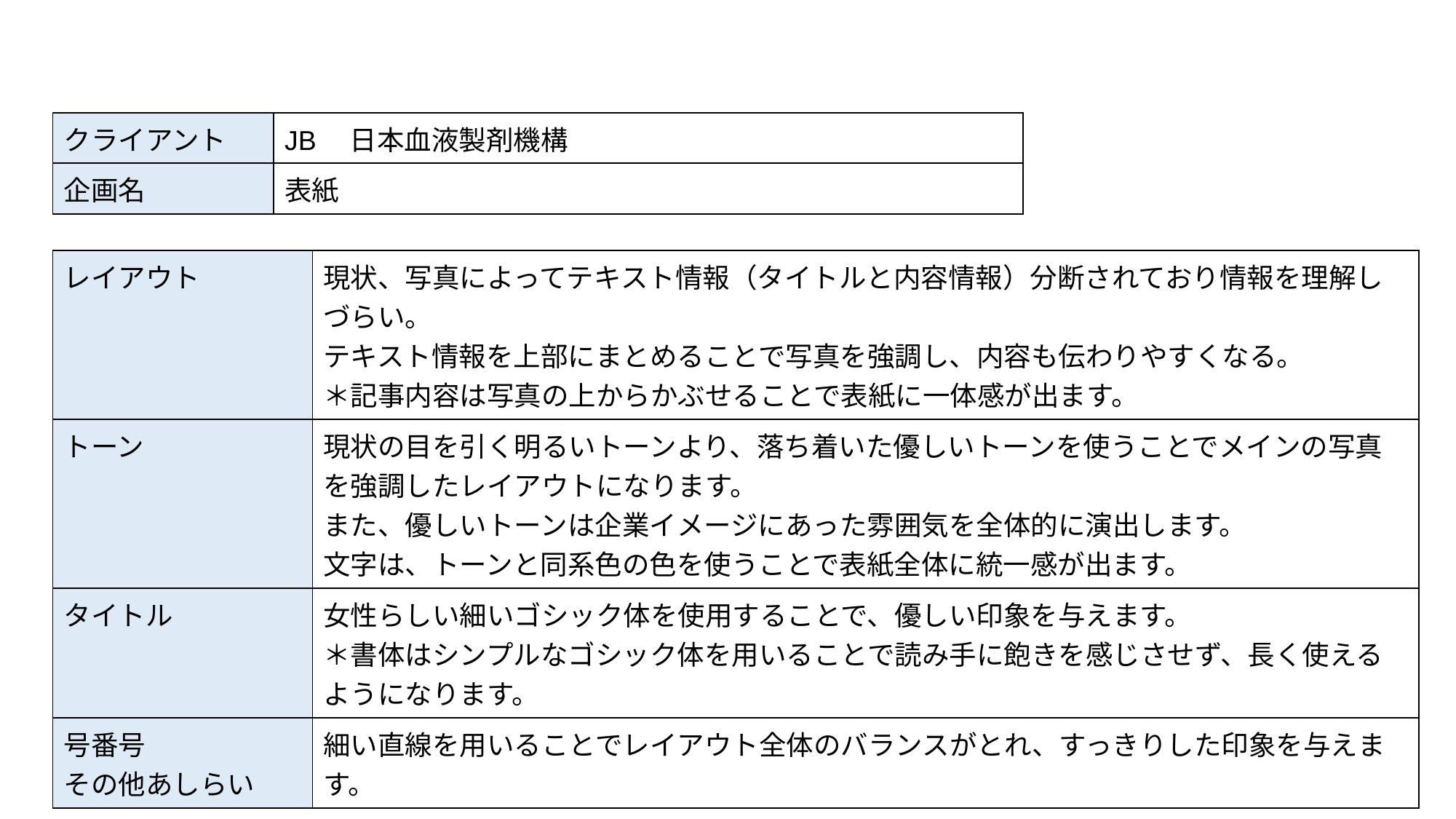

| クライアント | JB　日本血液製剤機構 |
| --- | --- |
| 企画名 | 表紙 |
| レイアウト | 現状、写真によってテキスト情報（タイトルと内容情報）分断されており情報を理解しづらい。 テキスト情報を上部にまとめることで写真を強調し、内容も伝わりやすくなる。 ＊記事内容は写真の上からかぶせることで表紙に一体感が出ます。 |
| --- | --- |
| トーン | 現状の目を引く明るいトーンより、落ち着いた優しいトーンを使うことでメインの写真を強調したレイアウトになります。 また、優しいトーンは企業イメージにあった雰囲気を全体的に演出します。 文字は、トーンと同系色の色を使うことで表紙全体に統一感が出ます。 |
| タイトル | 女性らしい細いゴシック体を使用することで、優しい印象を与えます。 ＊書体はシンプルなゴシック体を用いることで読み手に飽きを感じさせず、長く使えるようになります。 |
| 号番号 その他あしらい | 細い直線を用いることでレイアウト全体のバランスがとれ、すっきりした印象を与えます。 |